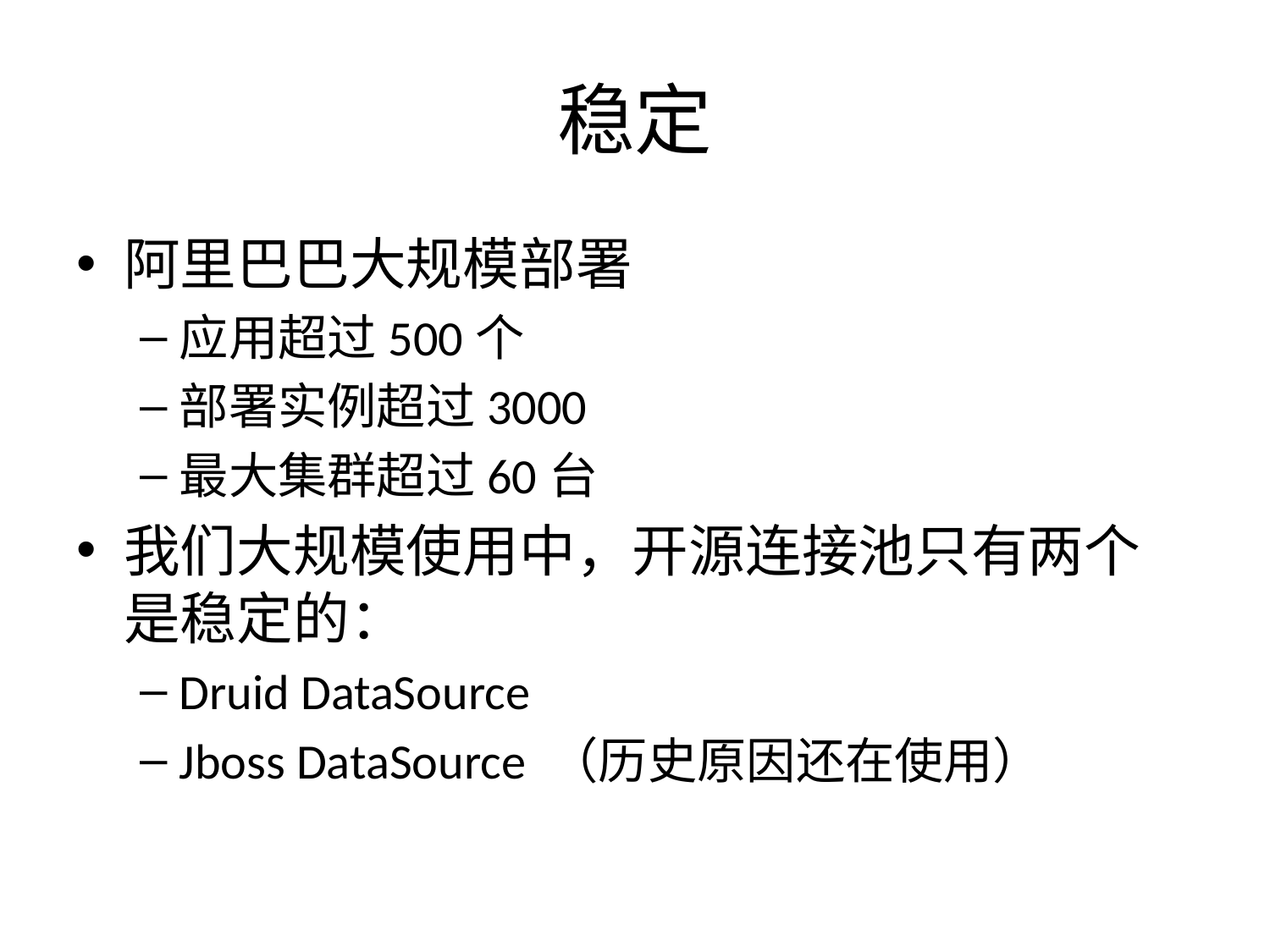

# 稳定
阿里巴巴大规模部署
应用超过500个
部署实例超过3000
最大集群超过60台
我们大规模使用中，开源连接池只有两个是稳定的：
Druid DataSource
Jboss DataSource （历史原因还在使用）